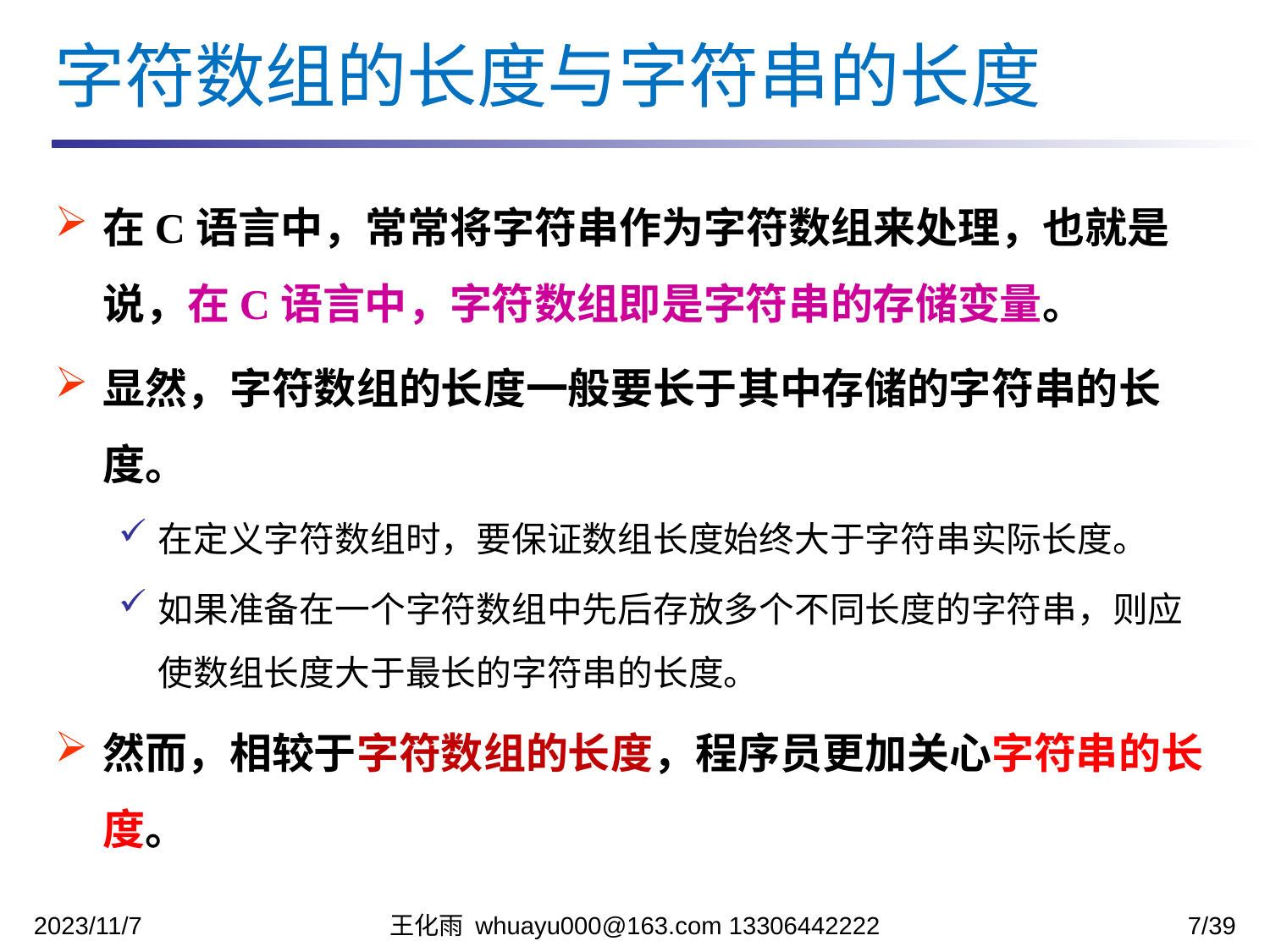

字符数组的长度与字符串的长度
在C语言中，常常将字符串作为字符数组来处理，也就是说，在C语言中，字符数组即是字符串的存储变量。
显然，字符数组的长度一般要长于其中存储的字符串的长度。
在定义字符数组时，要保证数组长度始终大于字符串实际长度。
如果准备在一个字符数组中先后存放多个不同长度的字符串，则应使数组长度大于最长的字符串的长度。
然而，相较于字符数组的长度，程序员更加关心字符串的长度。
2023/11/7
王化雨 whuayu000@163.com 13306442222
7/39